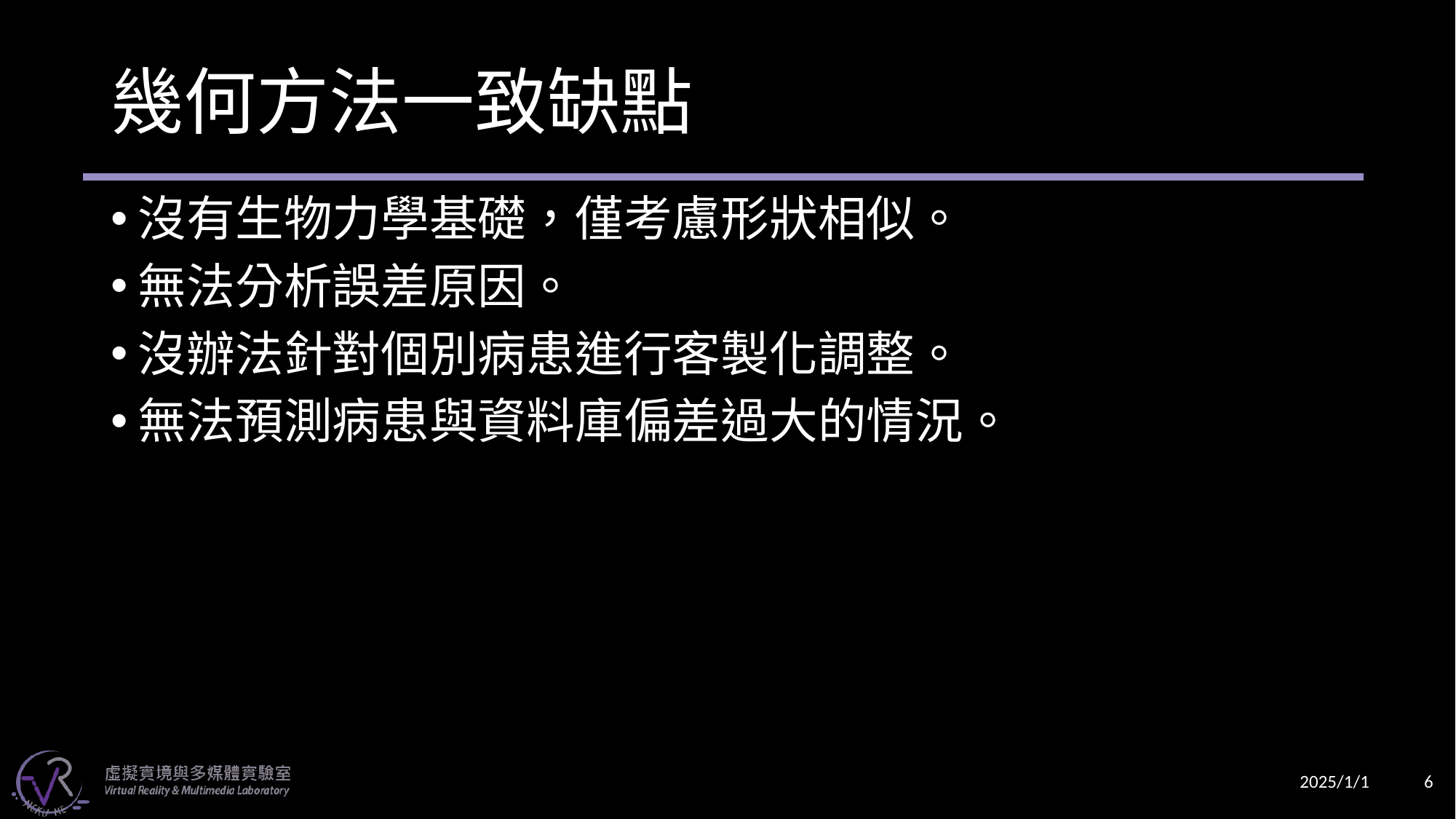

# 幾何方法一致缺點
沒有生物力學基礎，僅考慮形狀相似。
無法分析誤差原因。
沒辦法針對個別病患進行客製化調整。
無法預測病患與資料庫偏差過大的情況。
2025/1/1
6